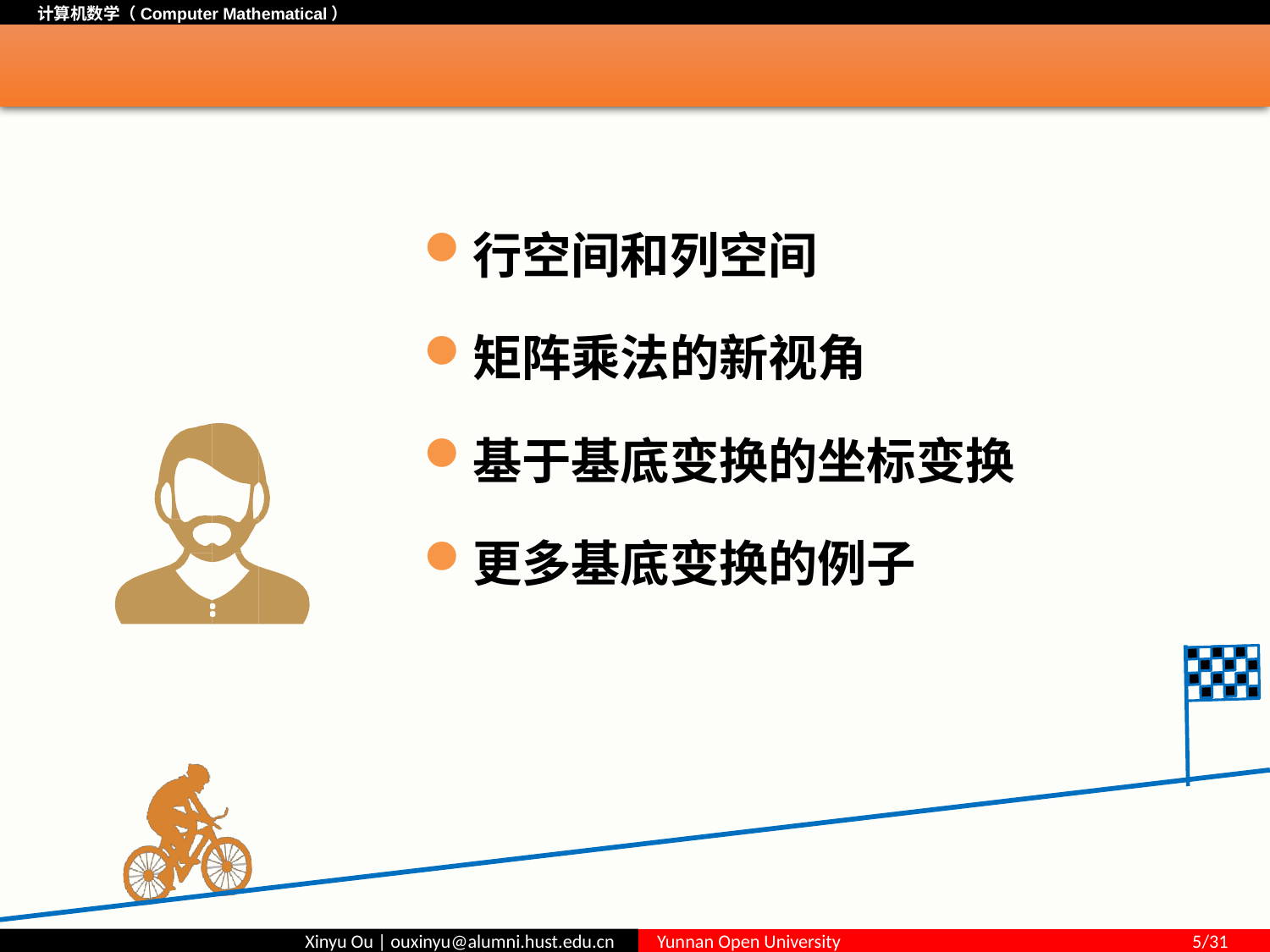

#
行空间和列空间
矩阵乘法的新视角
基于基底变换的坐标变换
更多基底变换的例子